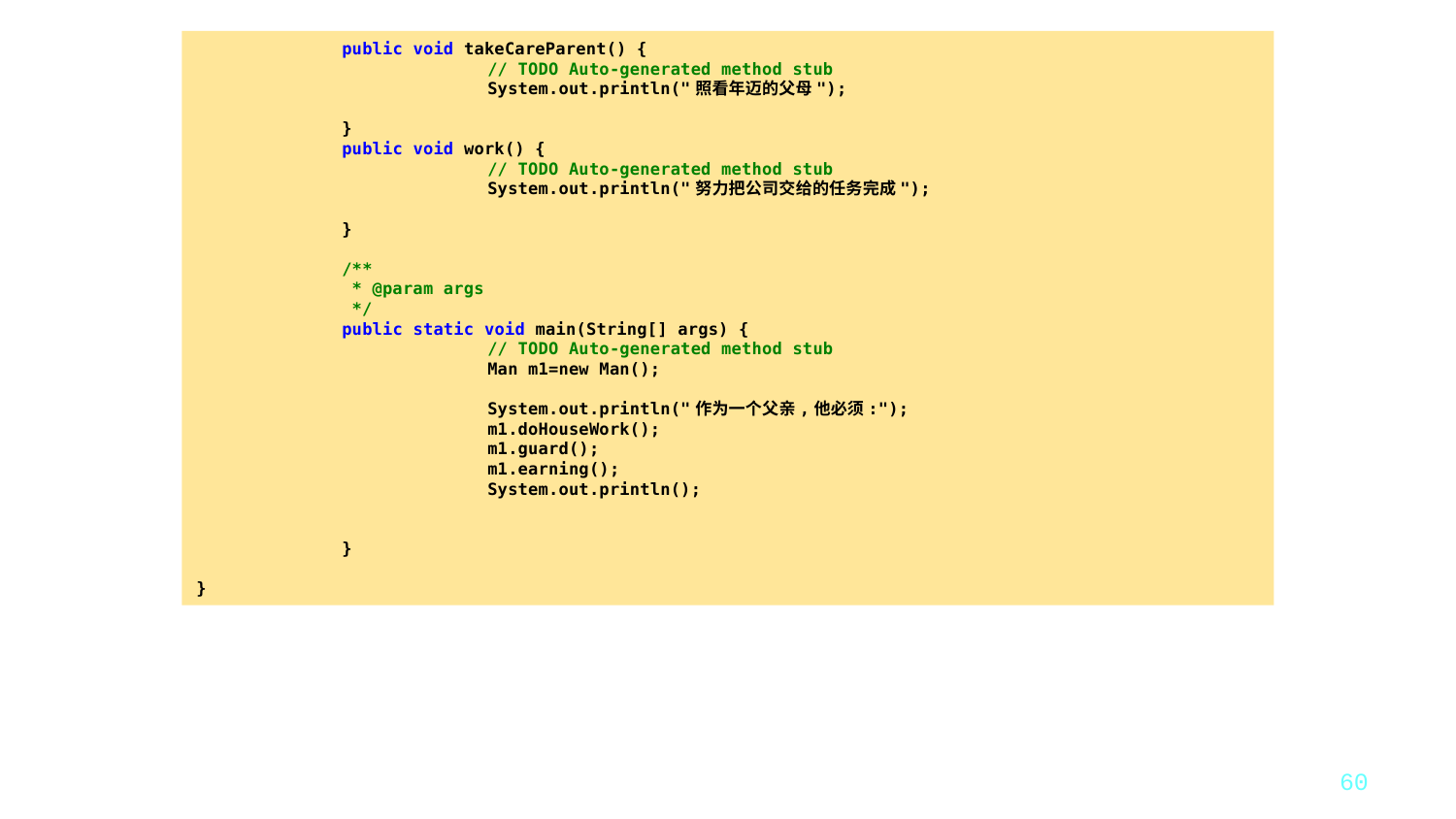

public void takeCareParent() {
		// TODO Auto-generated method stub
		System.out.println("照看年迈的父母");

	}
	public void work() {
		// TODO Auto-generated method stub
		System.out.println("努力把公司交给的任务完成");

	}

	/**
	 * @param args
	 */
	public static void main(String[] args) {
		// TODO Auto-generated method stub
		Man m1=new Man();

		System.out.println("作为一个父亲,他必须:");
		m1.doHouseWork();
		m1.guard();
		m1.earning();
		System.out.println();

	}

}
60